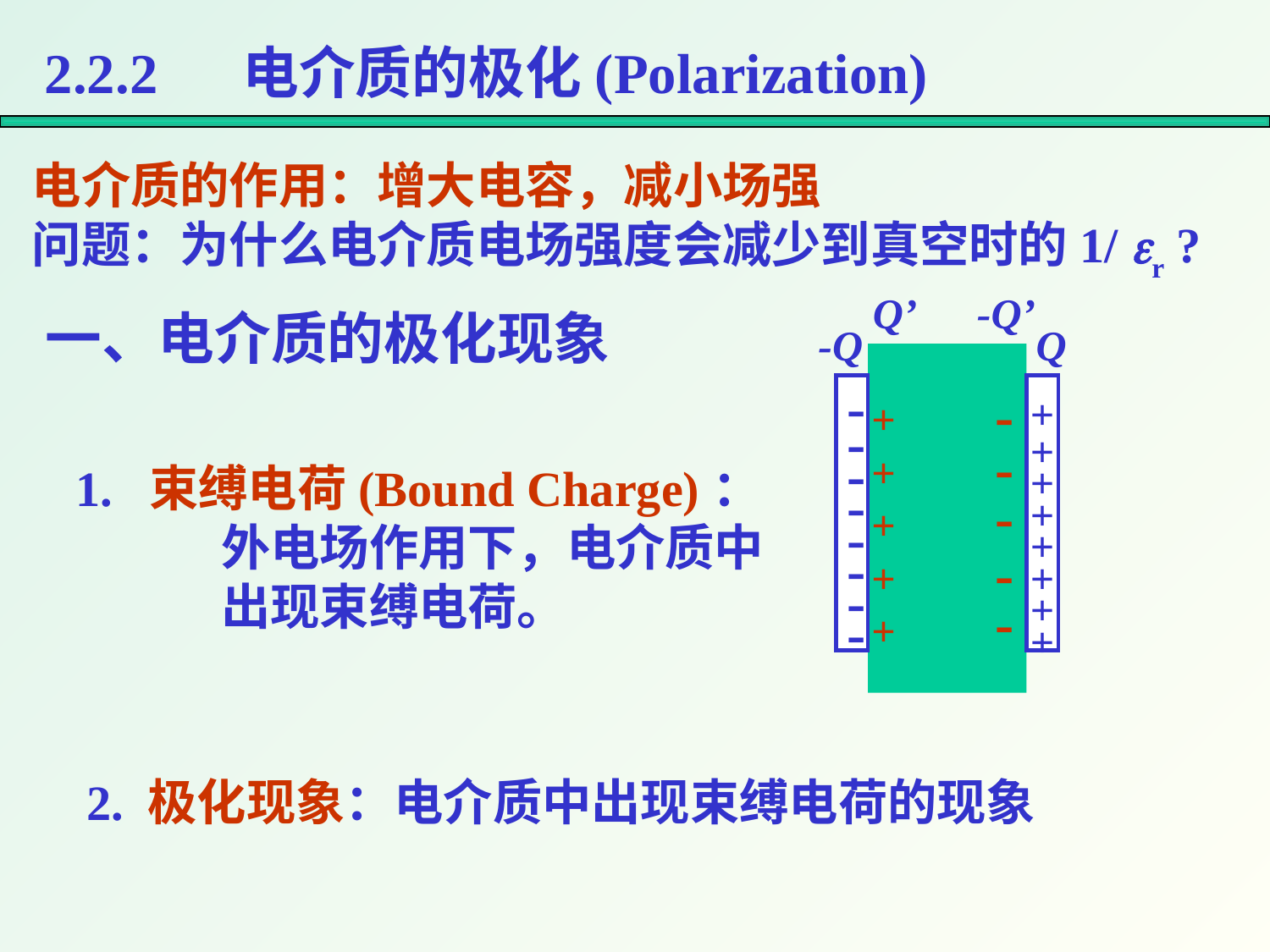

2.2.2     电介质的极化(Polarization)

电介质的作用：增大电容，减小场强
问题：为什么电介质电场强度会减少到真空时的1/ εr ?

Q’
-Q’
一、电介质的极化现象
-Q
Q
-
-
-
-
-
-
-
-

+
+
+
+
+
+
+
+

-
-
-
-
-
+
+
+
+
+
1.  束缚电荷(Bound Charge)：    外电场作用下，电介质中出现束缚电荷。
2. 极化现象：电介质中出现束缚电荷的现象